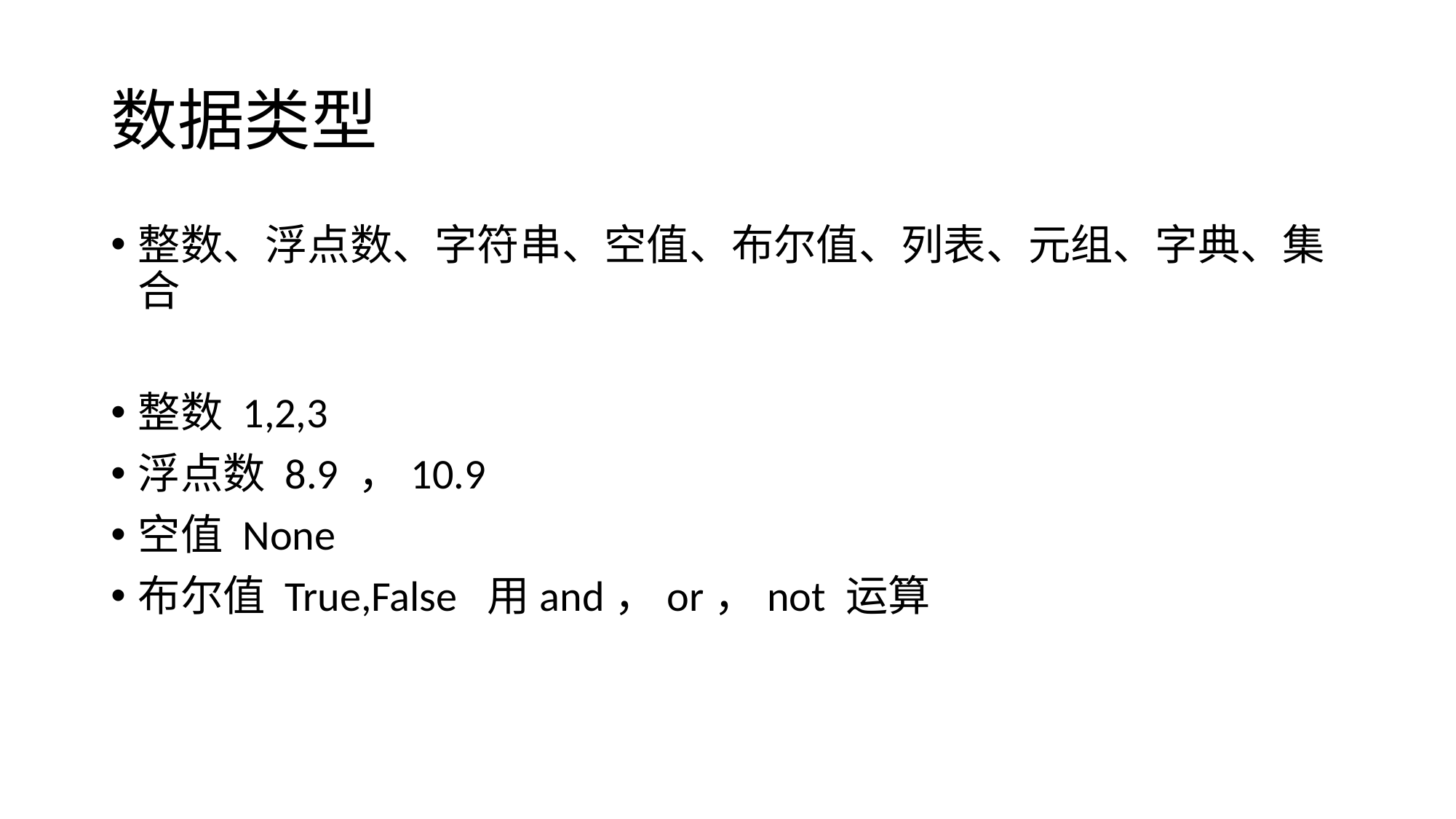

# 数据类型
整数、浮点数、字符串、空值、布尔值、列表、元组、字典、集合

整数 1,2,3
浮点数 8.9 ，10.9
空值 None
布尔值 True,False  用and，or，not 运算